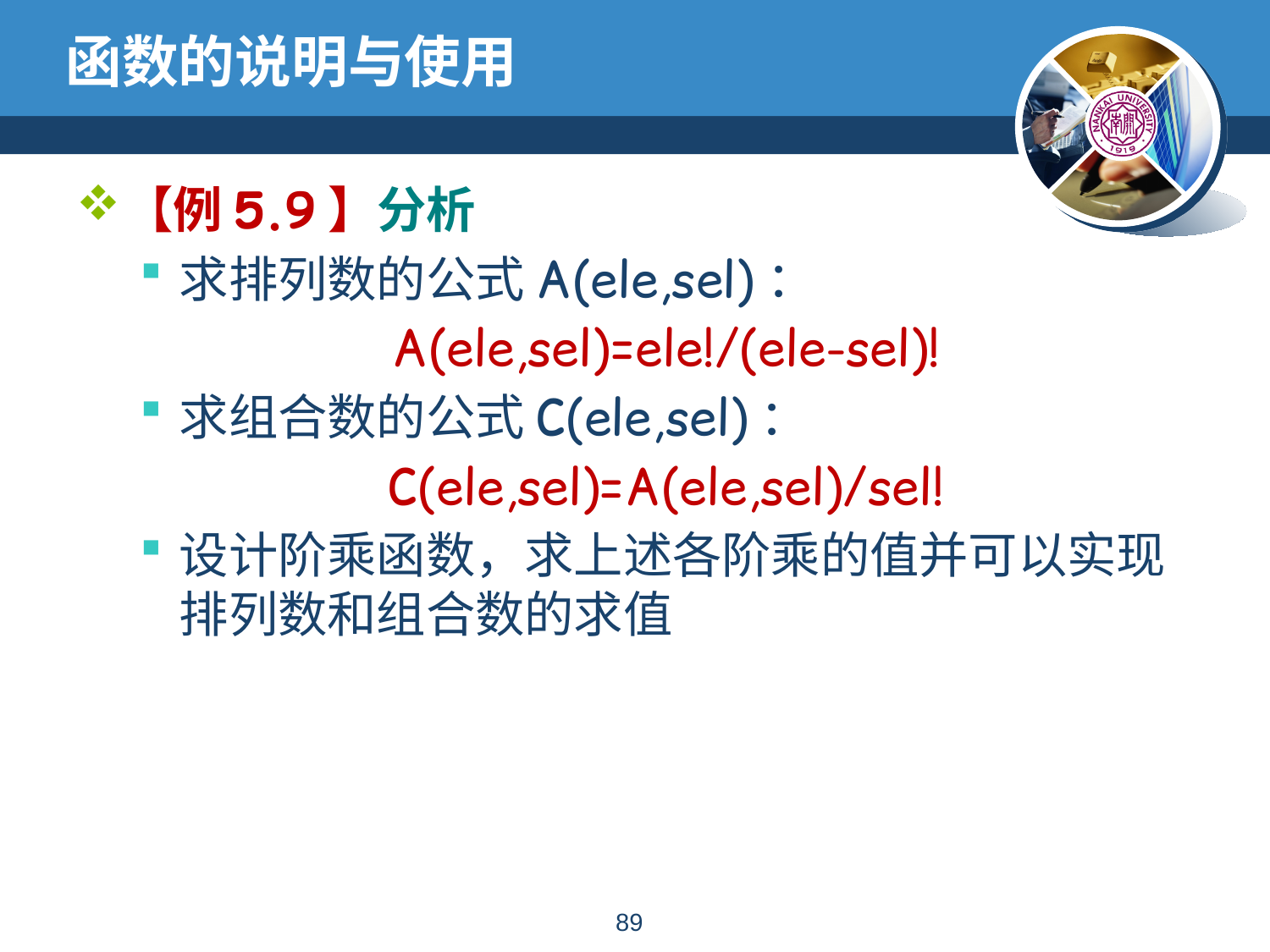

# 函数的说明与使用
【例5.9】分析
求排列数的公式A(ele,sel)：
A(ele,sel)=ele!/(ele-sel)!
求组合数的公式C(ele,sel)：
C(ele,sel)=A(ele,sel)/sel!
设计阶乘函数，求上述各阶乘的值并可以实现排列数和组合数的求值
89